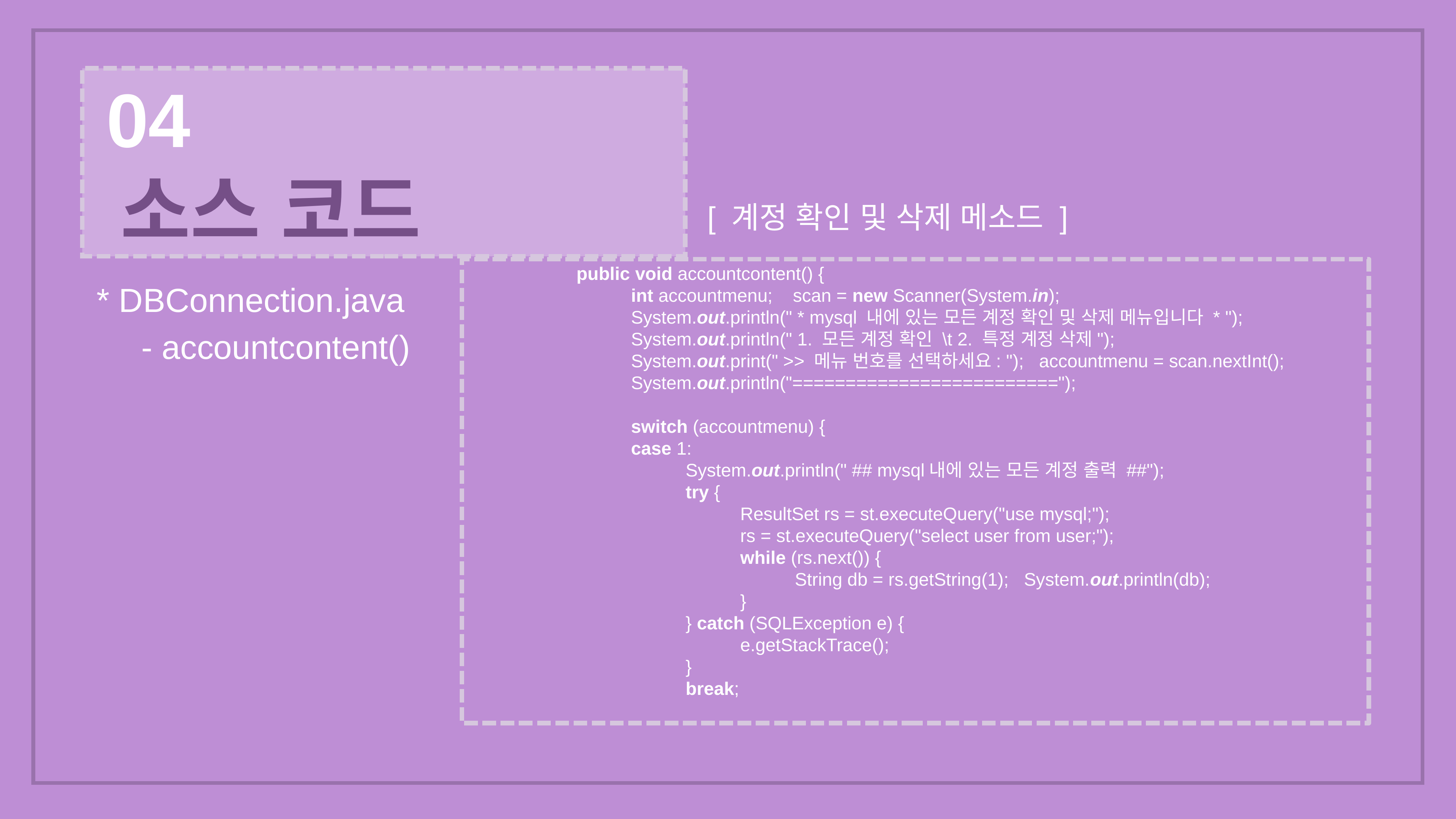

04
 소스 코드
[ 계정 확인 및 삭제 메소드 ]
		public void accountcontent() {
			int accountmenu;    scan = new Scanner(System.in);
			System.out.println(" * mysql 내에 있는 모든 계정 확인 및 삭제 메뉴입니다 * ");
			System.out.println(" 1. 모든 계정 확인 \t 2. 특정 계정 삭제");
			System.out.print(" >> 메뉴 번호를 선택하세요: ");   accountmenu = scan.nextInt();
			System.out.println("=========================");

			switch (accountmenu) {
			case 1:
				System.out.println(" ## mysql내에 있는 모든 계정 출력 ##");
				try {
					ResultSet rs = st.executeQuery("use mysql;");
					rs = st.executeQuery("select user from user;");
					while (rs.next()) {
						String db = rs.getString(1);   System.out.println(db);
					}
				} catch (SQLException e) {
					e.getStackTrace();
				}
				break;

* DBConnection.java
- accountcontent()